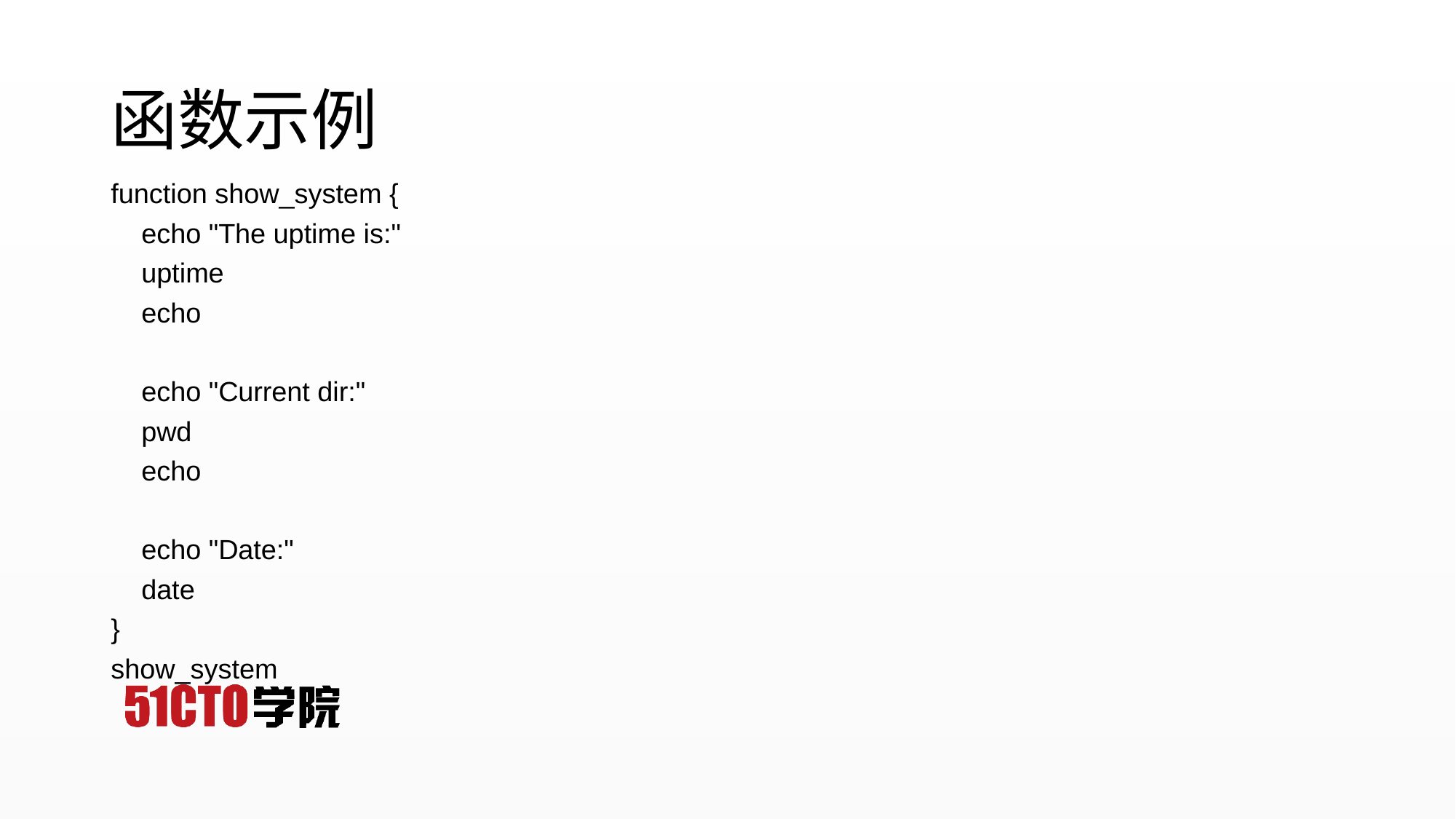

# 函数示例
function show_system {
    echo "The uptime is:"
    uptime
    echo

    echo "Current dir:"
    pwd
    echo

    echo "Date:"
    date
}
show_system